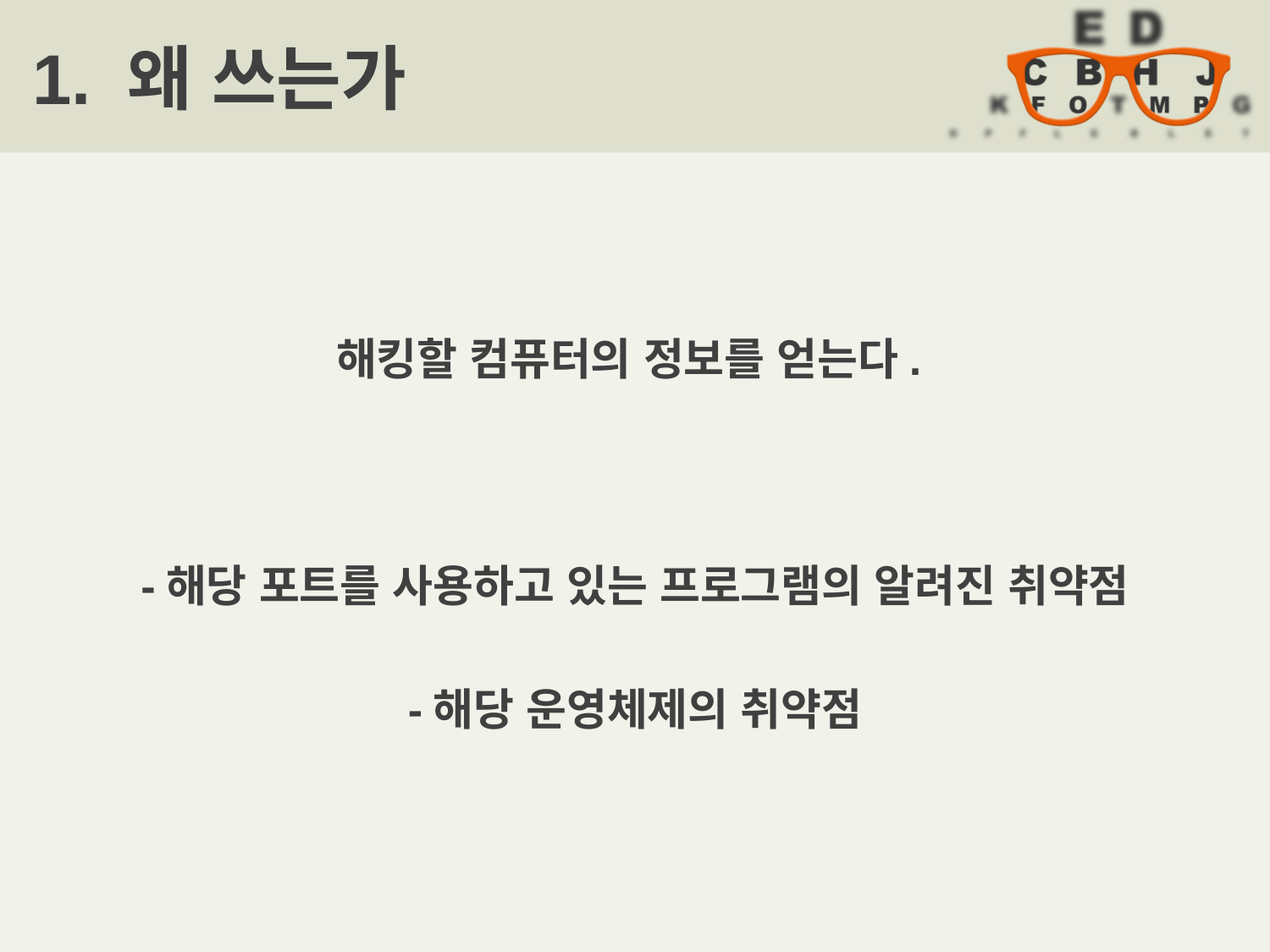

# 1. 왜 쓰는가
해킹할 컴퓨터의 정보를 얻는다.
-해당 포트를 사용하고 있는 프로그램의 알려진 취약점

-해당 운영체제의 취약점